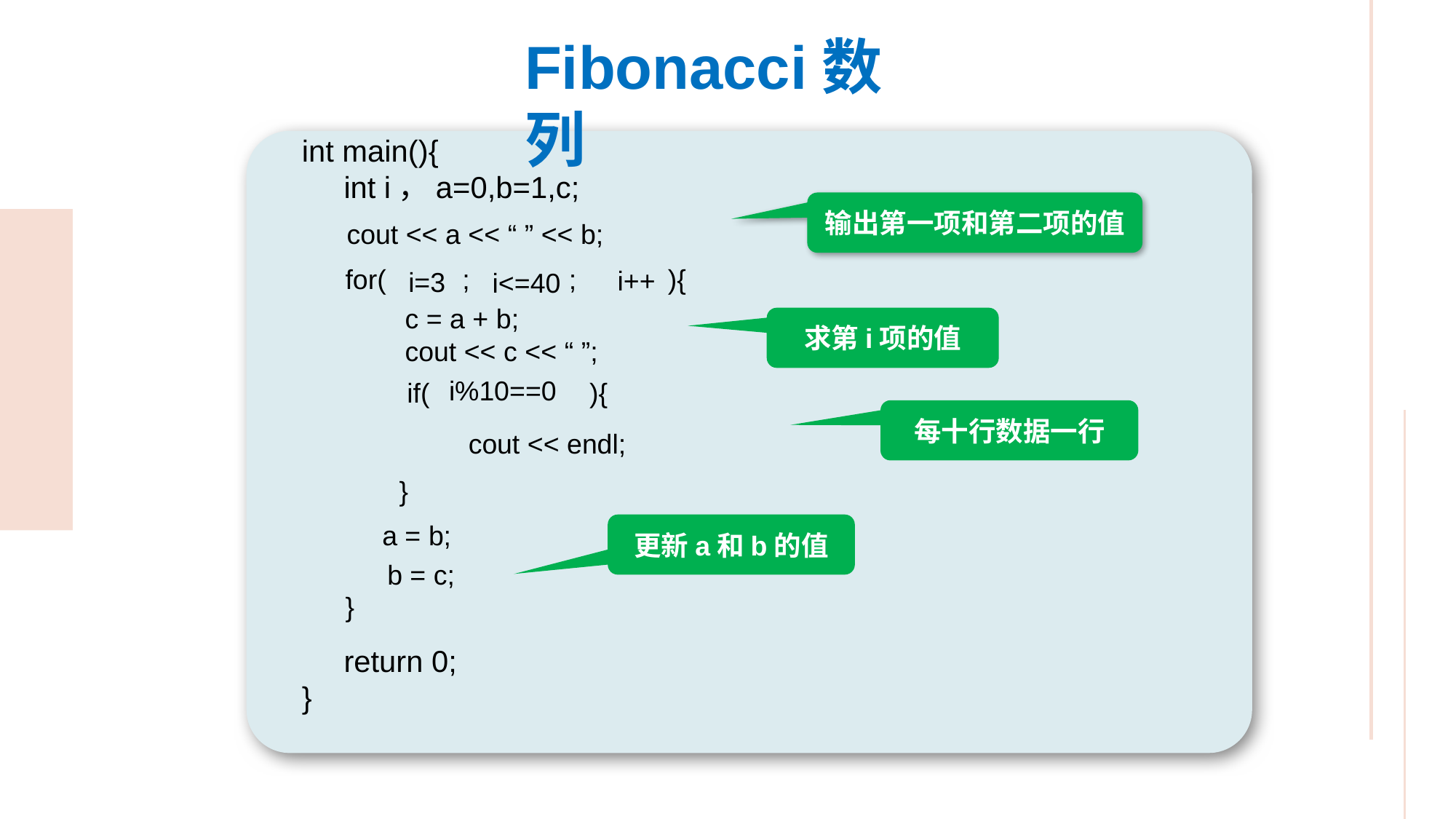

Fibonacci数列
int main(){
     int i，a=0,b=1,c;

     return 0;
}

输出第一项和第二项的值
 cout << a << “ ” << b;
for(          ;             ;            ){

}
 i++
 i=3
i<=40
 c = a + b;
 cout << c << “ ”;
求第i项的值
 i%10==0
 if(                     ){

}
每十行数据一行
 cout << endl;
a = b;
更新a和b的值
b = c;